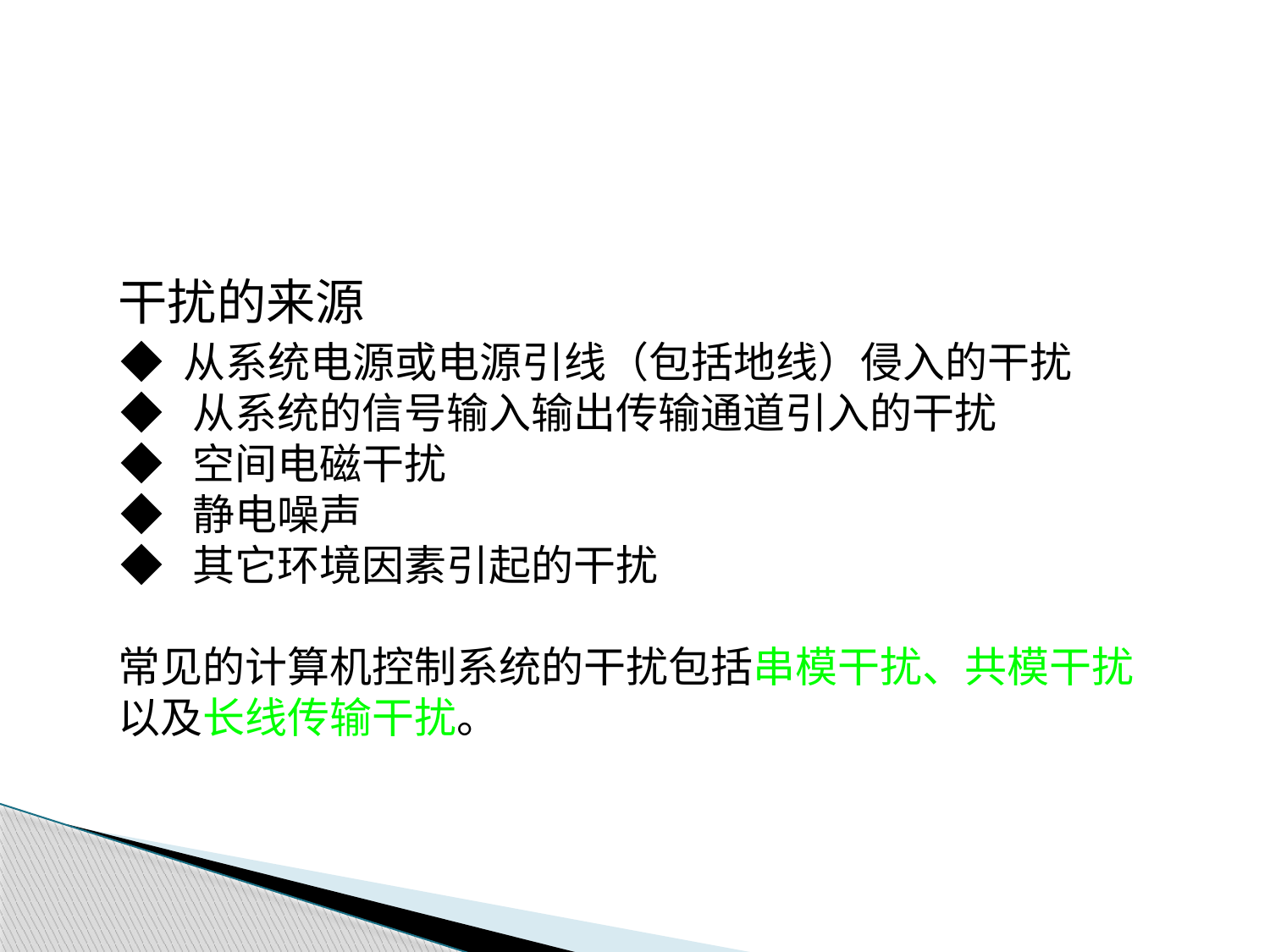

干扰的来源
    ◆ 从系统电源或电源引线（包括地线）侵入的干扰
    ◆  从系统的信号输入输出传输通道引入的干扰
    ◆  空间电磁干扰
    ◆  静电噪声
    ◆  其它环境因素引起的干扰

	常见的计算机控制系统的干扰包括串模干扰、共模干扰以及长线传输干扰。